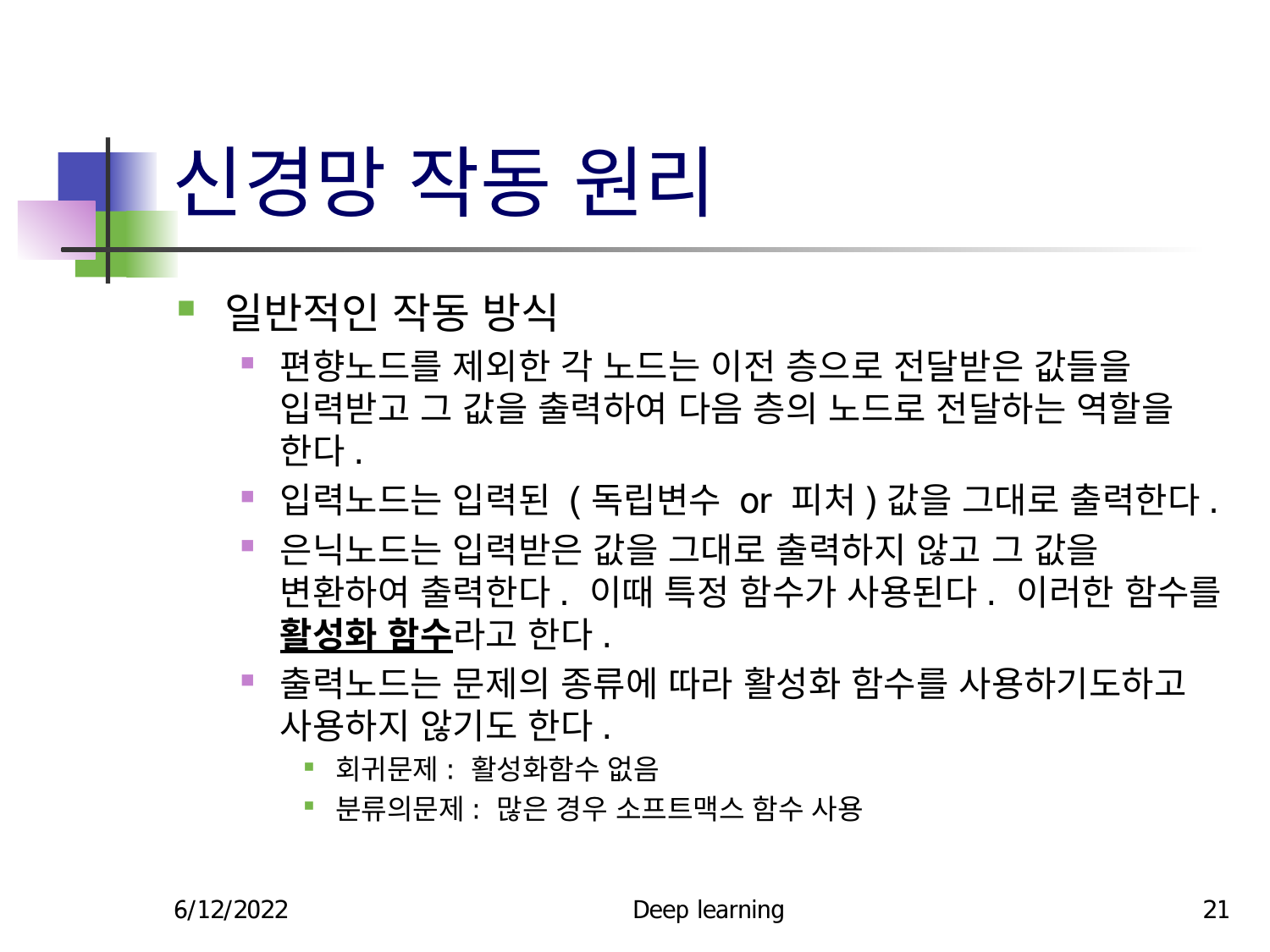

# 신경망 작동 원리
일반적인 작동 방식
편향노드를 제외한 각 노드는 이전 층으로 전달받은 값들을 입력받고 그 값을 출력하여 다음 층의 노드로 전달하는 역할을 한다.
입력노드는 입력된 (독립변수 or 피처)값을 그대로 출력한다.
은닉노드는 입력받은 값을 그대로 출력하지 않고 그 값을 변환하여 출력한다. 이때 특정 함수가 사용된다. 이러한 함수를 활성화 함수라고 한다.
출력노드는 문제의 종류에 따라 활성화 함수를 사용하기도하고 사용하지 않기도 한다.
회귀문제: 활성화함수 없음
분류의문제: 많은 경우 소프트맥스 함수 사용

6/12/2022
Deep learning
21